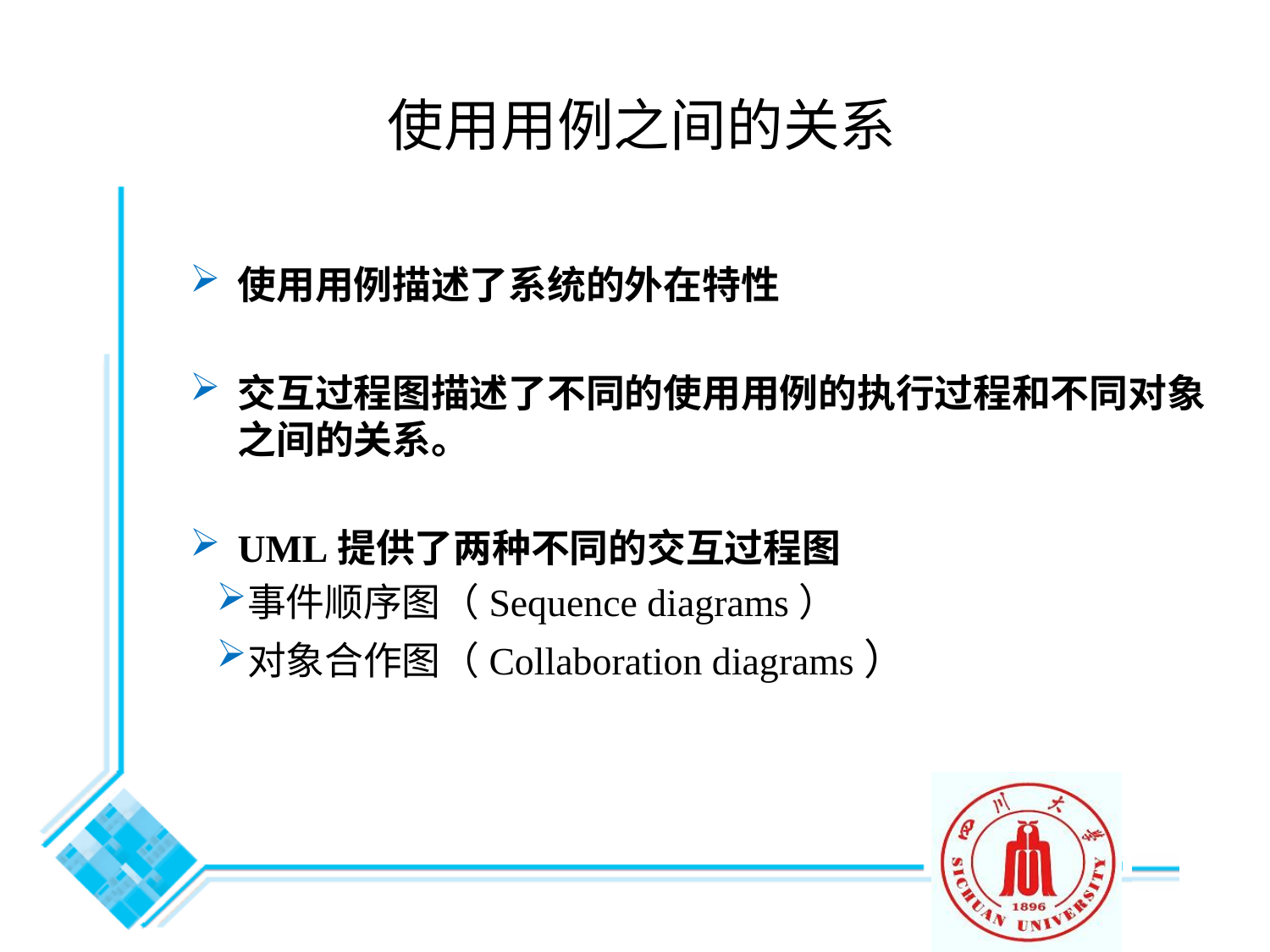

# 使用用例之间的关系

使用用例描述了系统的外在特性

交互过程图描述了不同的使用用例的执行过程和不同对象之间的关系。

UML提供了两种不同的交互过程图
事件顺序图（Sequence diagrams）
对象合作图（Collaboration diagrams）